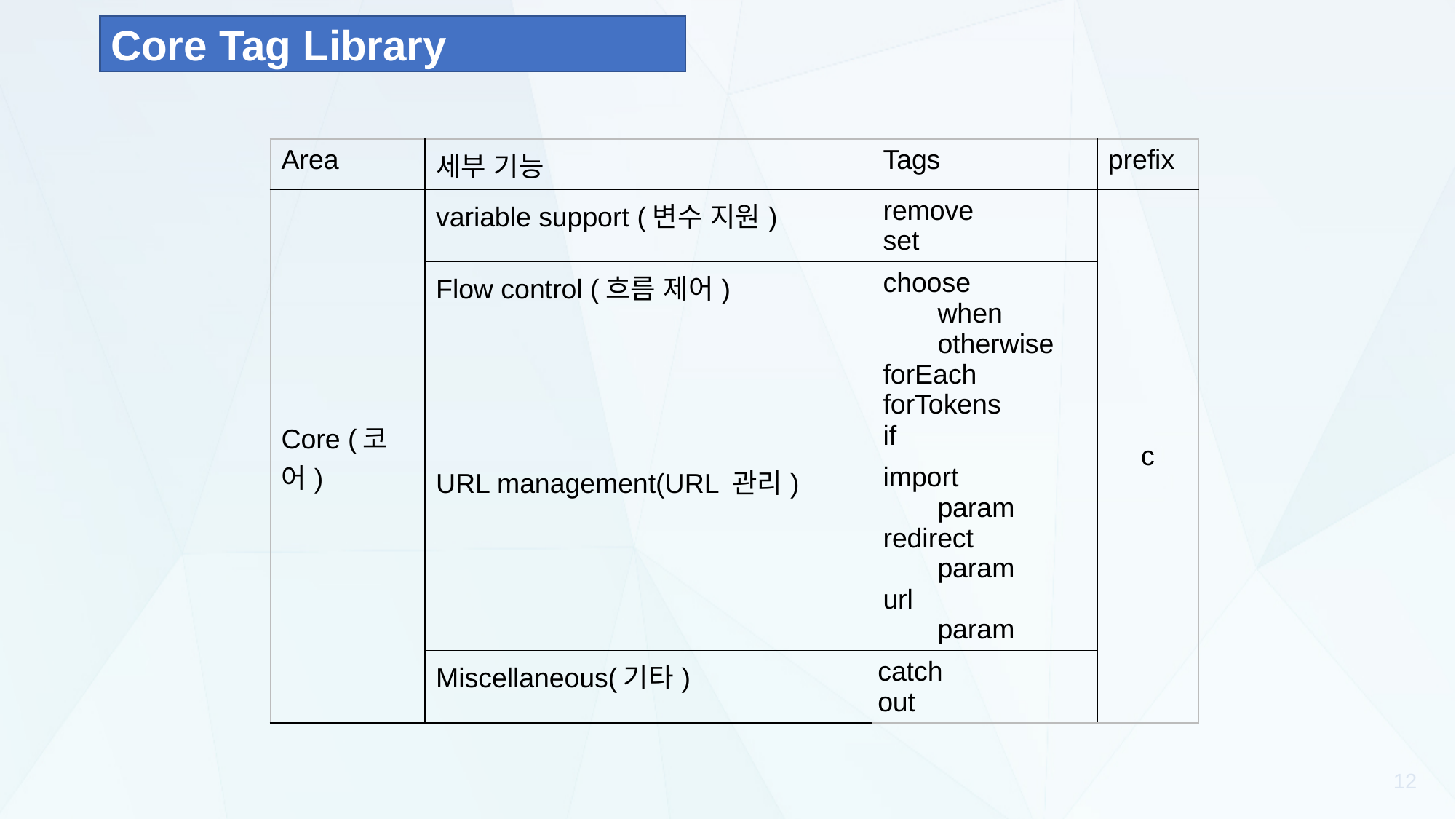

Core Tag Library
| Area | 세부 기능 | Tags | prefix |
| --- | --- | --- | --- |
| Core (코어) | variable support (변수 지원) | remove set | c |
|  | Flow control (흐름 제어) | choose when otherwise forEach forTokens if |  |
|  | URL management(URL 관리) | import param redirect param url param |  |
|  | Miscellaneous(기타) | catch out |  |
12